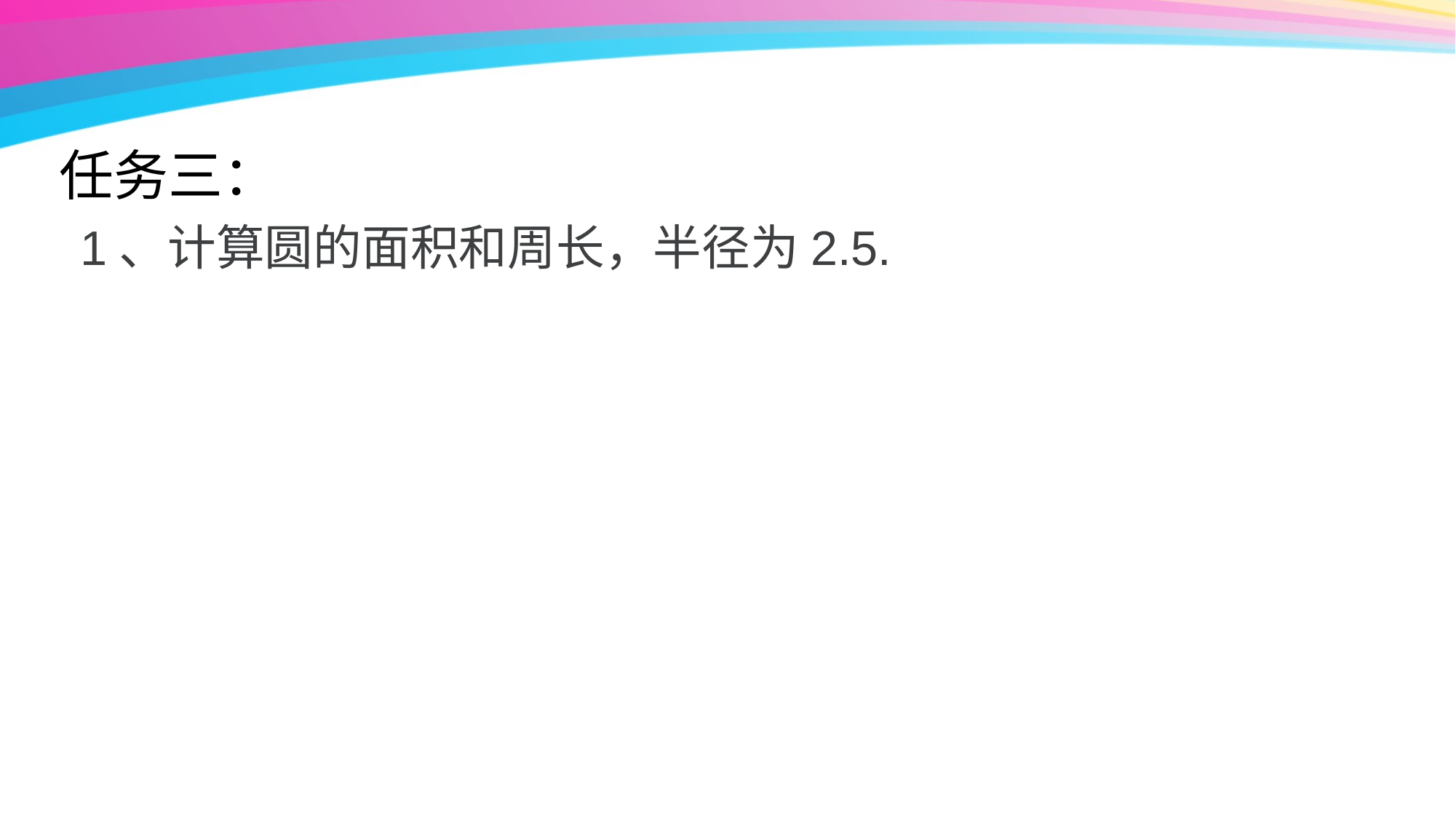

# 任务三：
1、计算圆的面积和周长，半径为2.5.

tips：
1、将圆周率定义成为一个常量；
提交的文件名：1.3.1姓名.cpp